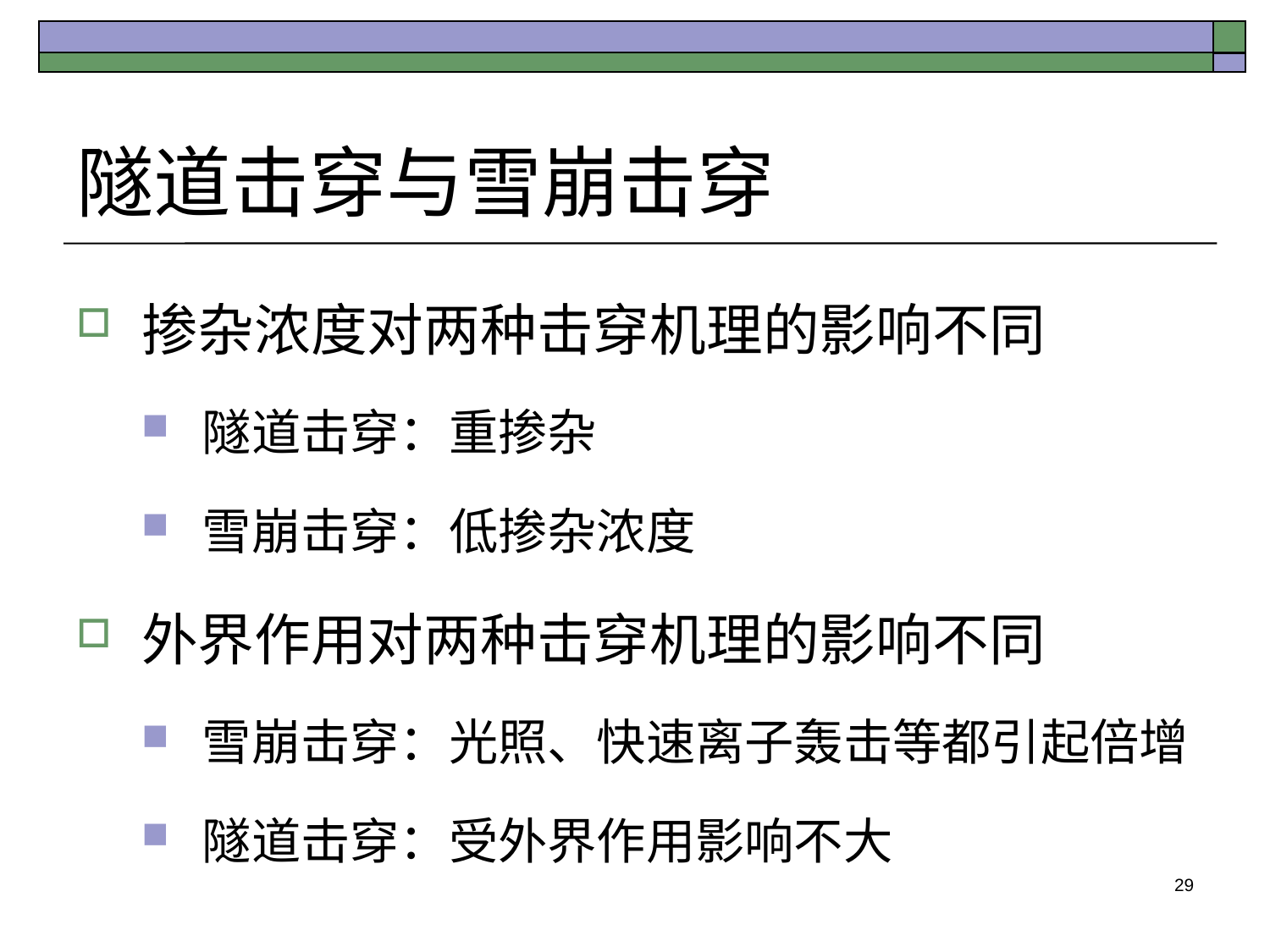

# 隧道击穿与雪崩击穿
掺杂浓度对两种击穿机理的影响不同
隧道击穿：重掺杂
雪崩击穿：低掺杂浓度
外界作用对两种击穿机理的影响不同
雪崩击穿：光照、快速离子轰击等都引起倍增
隧道击穿：受外界作用影响不大
29